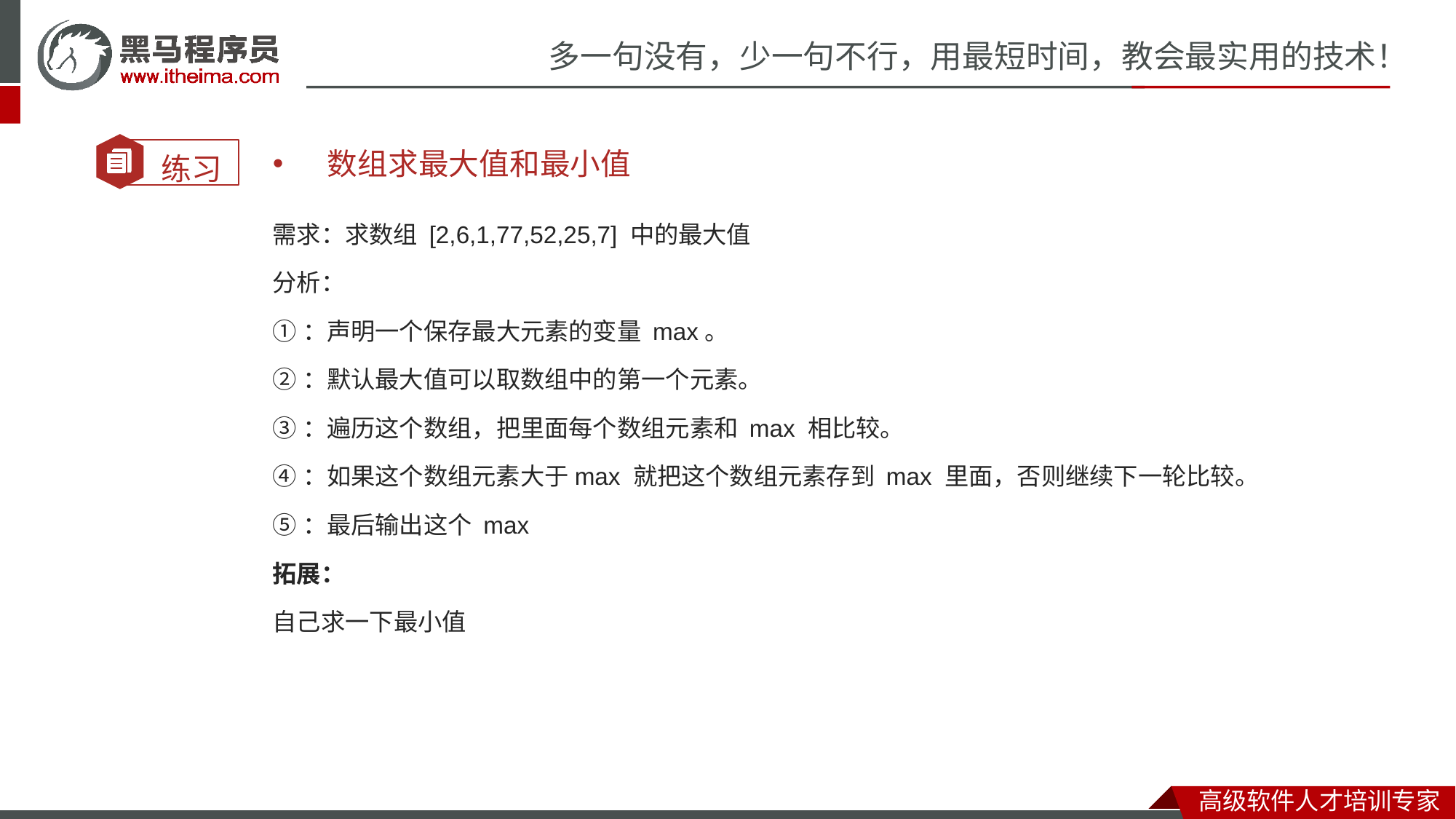

数组求最大值和最小值
需求：求数组 [2,6,1,77,52,25,7] 中的最大值
分析：
①：声明一个保存最大元素的变量 max。
②：默认最大值可以取数组中的第一个元素。
③：遍历这个数组，把里面每个数组元素和 max 相比较。
④：如果这个数组元素大于max 就把这个数组元素存到 max 里面，否则继续下一轮比较。
⑤：最后输出这个 max
拓展：
自己求一下最小值